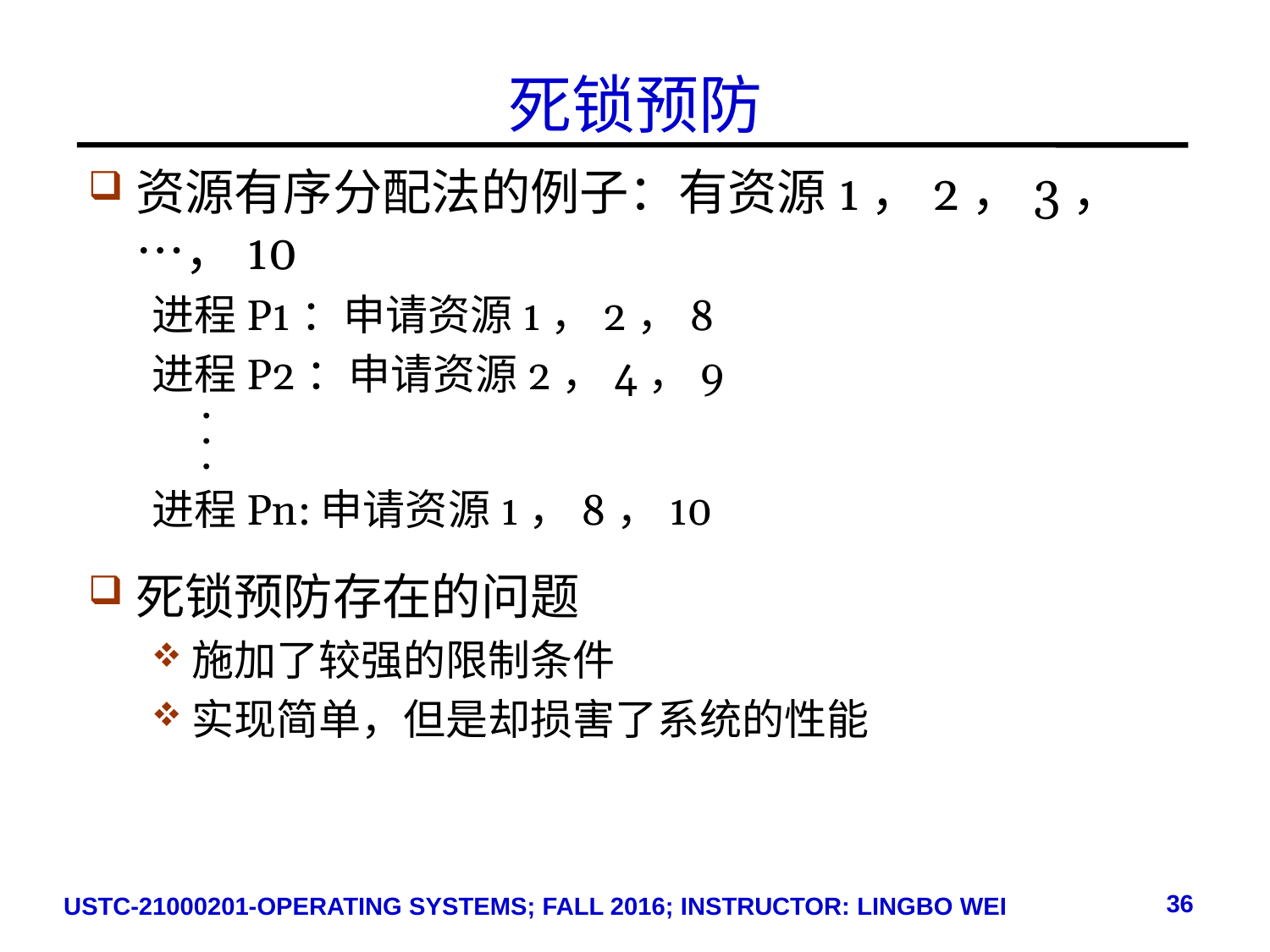

# 死锁预防
资源有序分配法的例子：有资源1，2，3，…，10
进程P1：申请资源1，2，8
进程P2：申请资源2，4，9
.
.
.
进程Pn:申请资源1，8，10

死锁预防存在的问题
施加了较强的限制条件
实现简单，但是却损害了系统的性能
36
USTC-21000201-OPERATING SYSTEMS; FALL 2016; INSTRUCTOR: LINGBO WEI